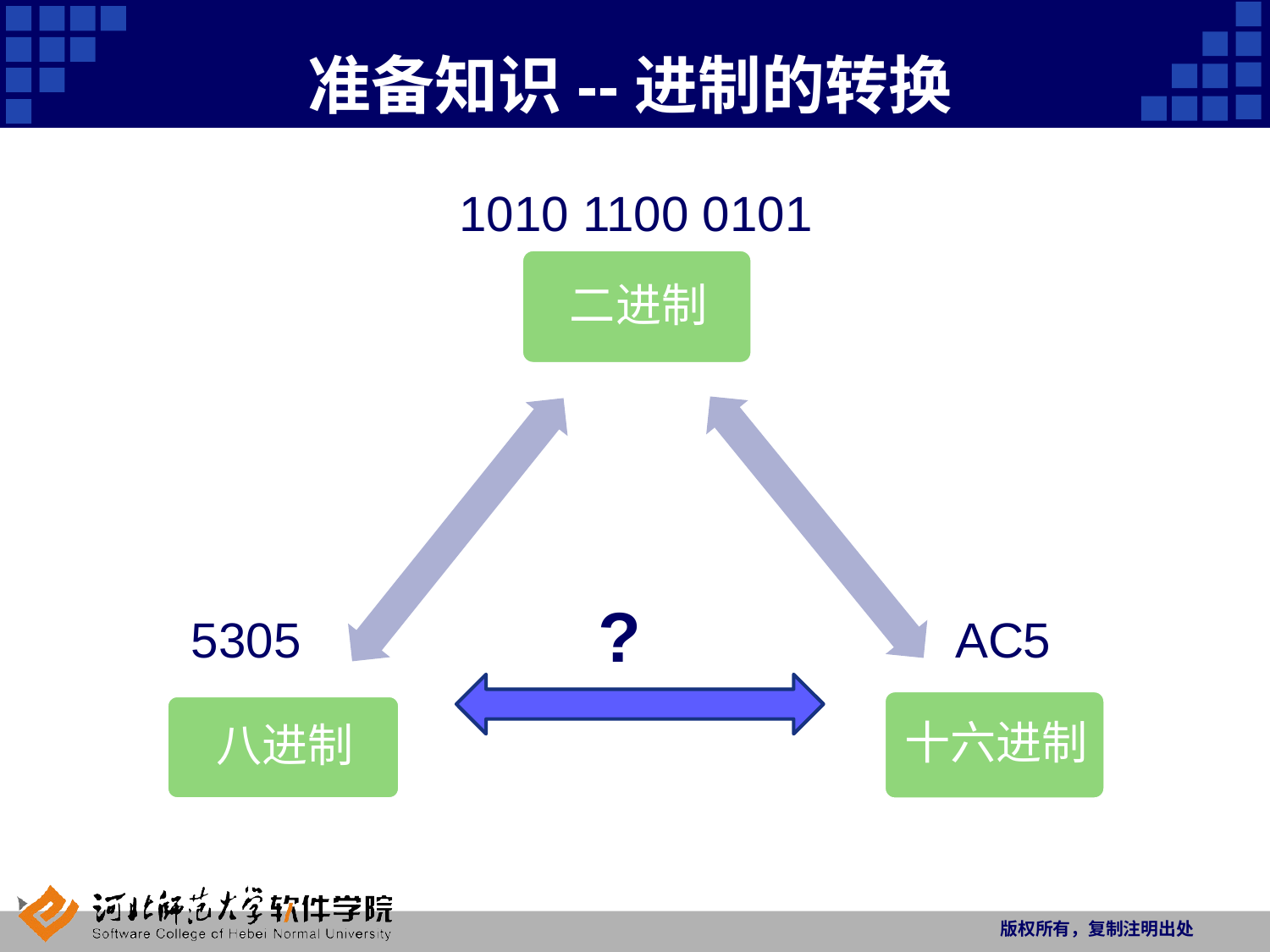

# 准备知识--进制的转换
1010 1100 0101
二进制

十六进制

八进制

?
5305
AC5

版权所有，复制注明出处